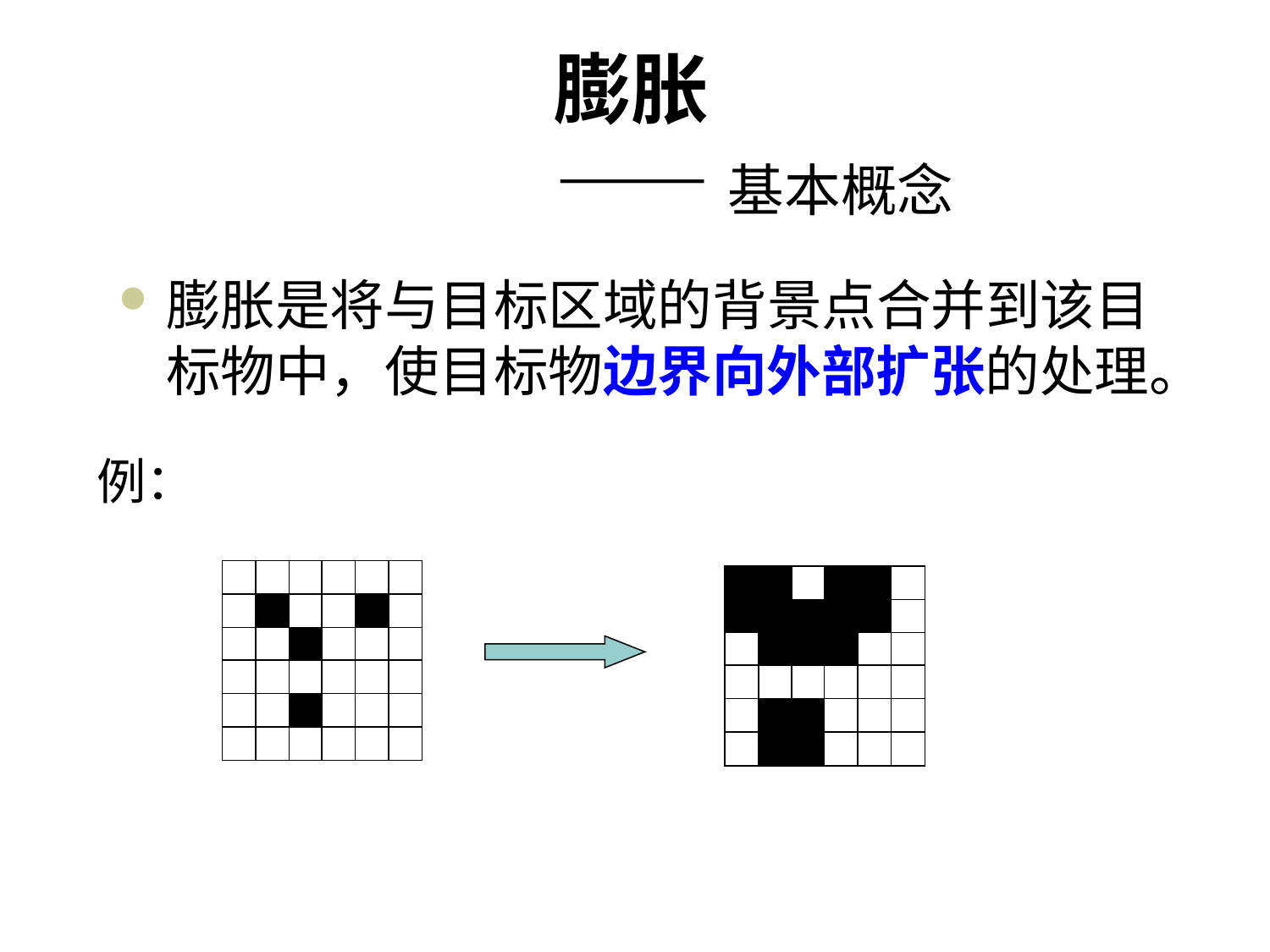

# 膨胀 —— 基本概念
膨胀是将与目标区域的背景点合并到该目标物中，使目标物边界向外部扩张的处理。

例：